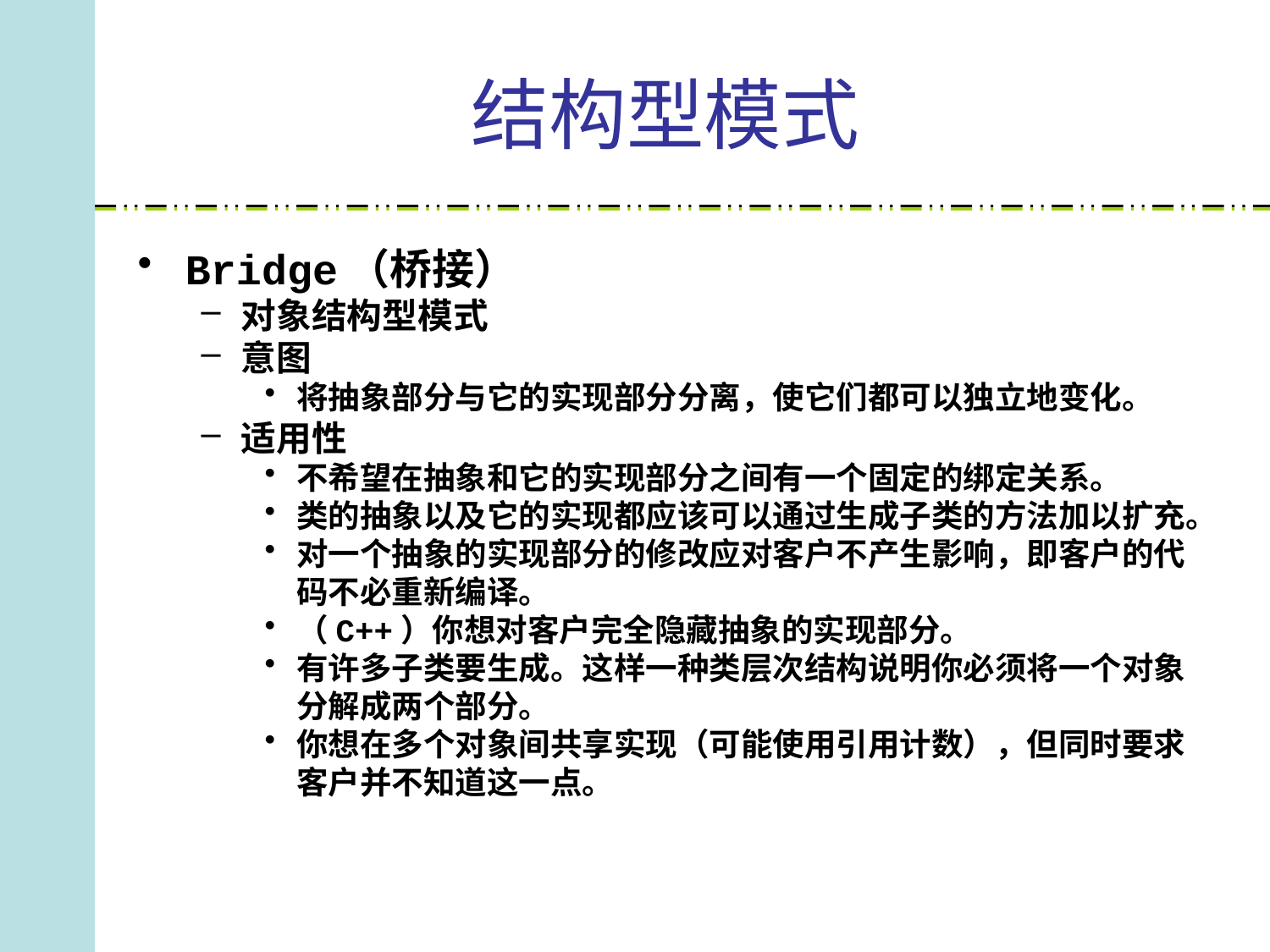

# 结构型模式
Bridge（桥接）
对象结构型模式
意图
将抽象部分与它的实现部分分离，使它们都可以独立地变化。
适用性
不希望在抽象和它的实现部分之间有一个固定的绑定关系。
类的抽象以及它的实现都应该可以通过生成子类的方法加以扩充。
对一个抽象的实现部分的修改应对客户不产生影响，即客户的代码不必重新编译。
（C++）你想对客户完全隐藏抽象的实现部分。
有许多子类要生成。这样一种类层次结构说明你必须将一个对象分解成两个部分。
你想在多个对象间共享实现（可能使用引用计数），但同时要求客户并不知道这一点。